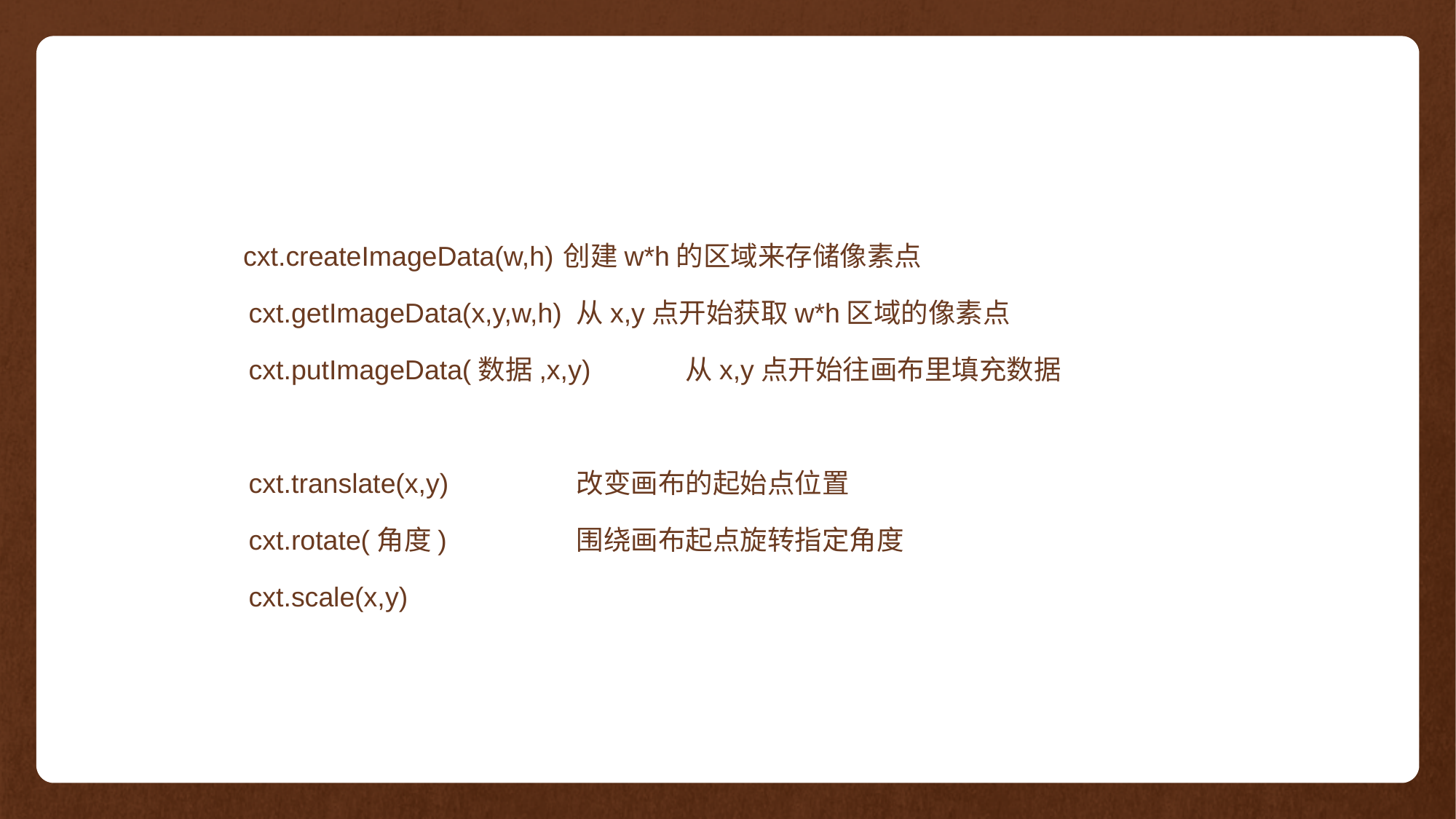

cxt.createImageData(w,h)	创建w*h的区域来存储像素点
cxt.getImageData(x,y,w,h)	从x,y点开始获取w*h区域的像素点
cxt.putImageData(数据,x,y)	从x,y点开始往画布里填充数据

cxt.translate(x,y)		改变画布的起始点位置
cxt.rotate(角度)		围绕画布起点旋转指定角度
cxt.scale(x,y)